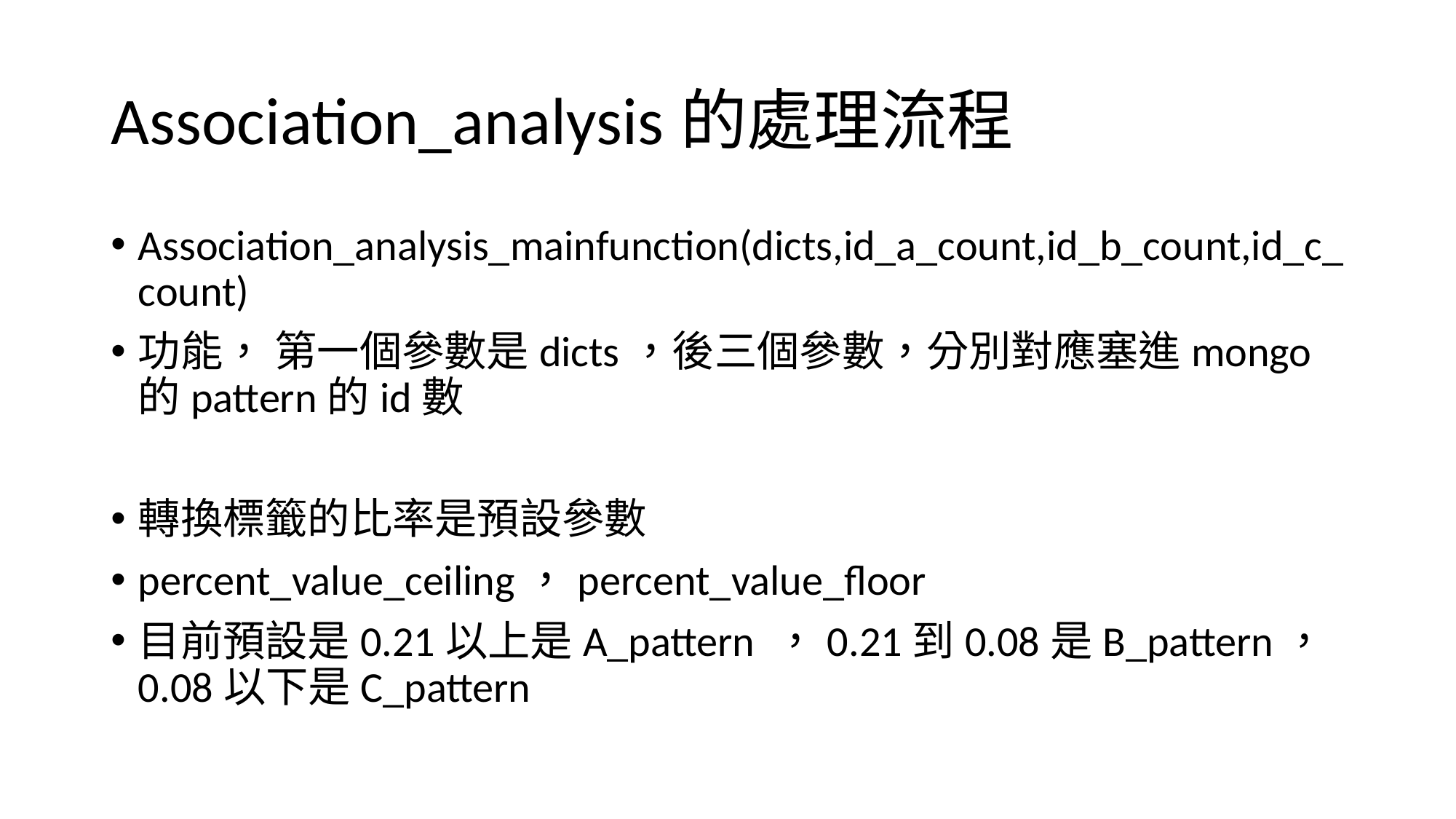

# Association_analysis的處理流程
Association_analysis_mainfunction(dicts,id_a_count,id_b_count,id_c_count)
功能， 第一個參數是dicts，後三個參數，分別對應塞進mongo的pattern的id數

轉換標籤的比率是預設參數
percent_value_ceiling，percent_value_floor
目前預設是0.21以上是A_pattern ，0.21到0.08是B_pattern，0.08以下是C_pattern